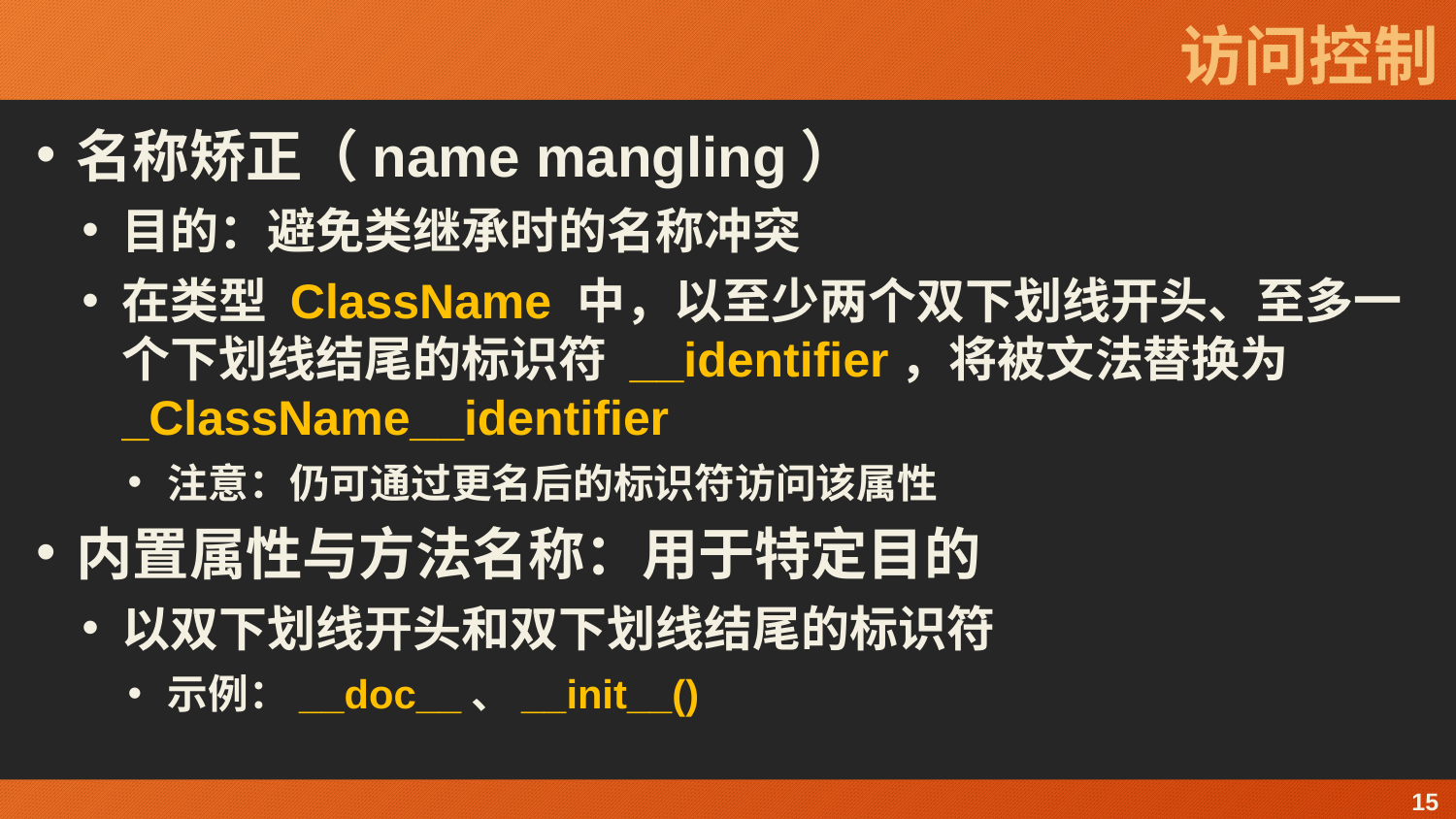

# 访问控制
名称矫正（name mangling）
目的：避免类继承时的名称冲突
在类型 ClassName 中，以至少两个双下划线开头、至多一个下划线结尾的标识符 __identifier，将被文法替换为 _ClassName__identifier
注意：仍可通过更名后的标识符访问该属性
内置属性与方法名称：用于特定目的
以双下划线开头和双下划线结尾的标识符
示例：__doc__、__init__()
15